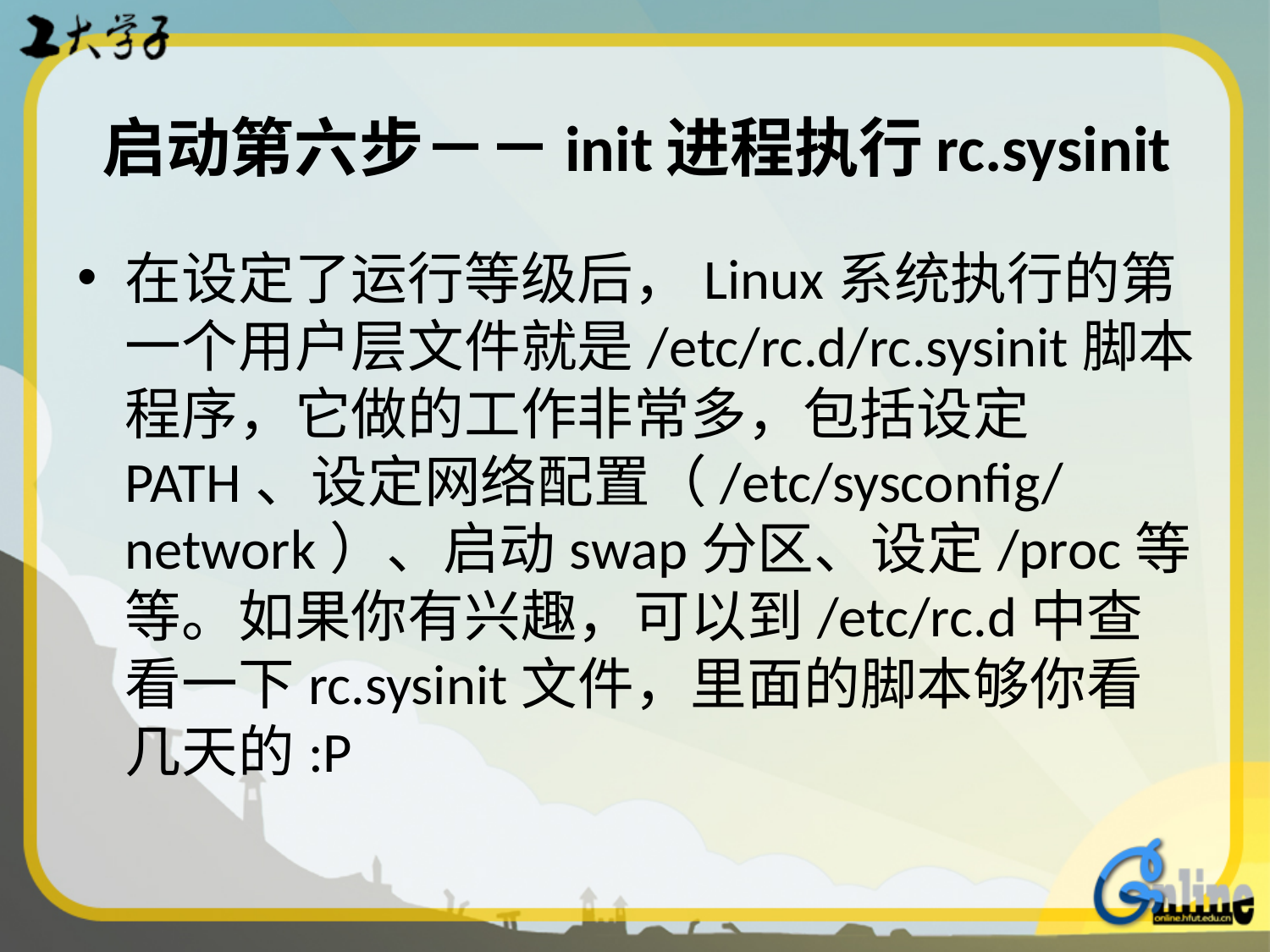

# 启动第六步－－init进程执行rc.sysinit
在设定了运行等级后，Linux系统执行的第一个用户层文件就是/etc/rc.d/rc.sysinit脚本程序，它做的工作非常多，包括设定PATH、设定网络配置（/etc/sysconfig/network）、启动swap分区、设定/proc等等。如果你有兴趣，可以到/etc/rc.d中查看一下rc.sysinit文件，里面的脚本够你看几天的:P